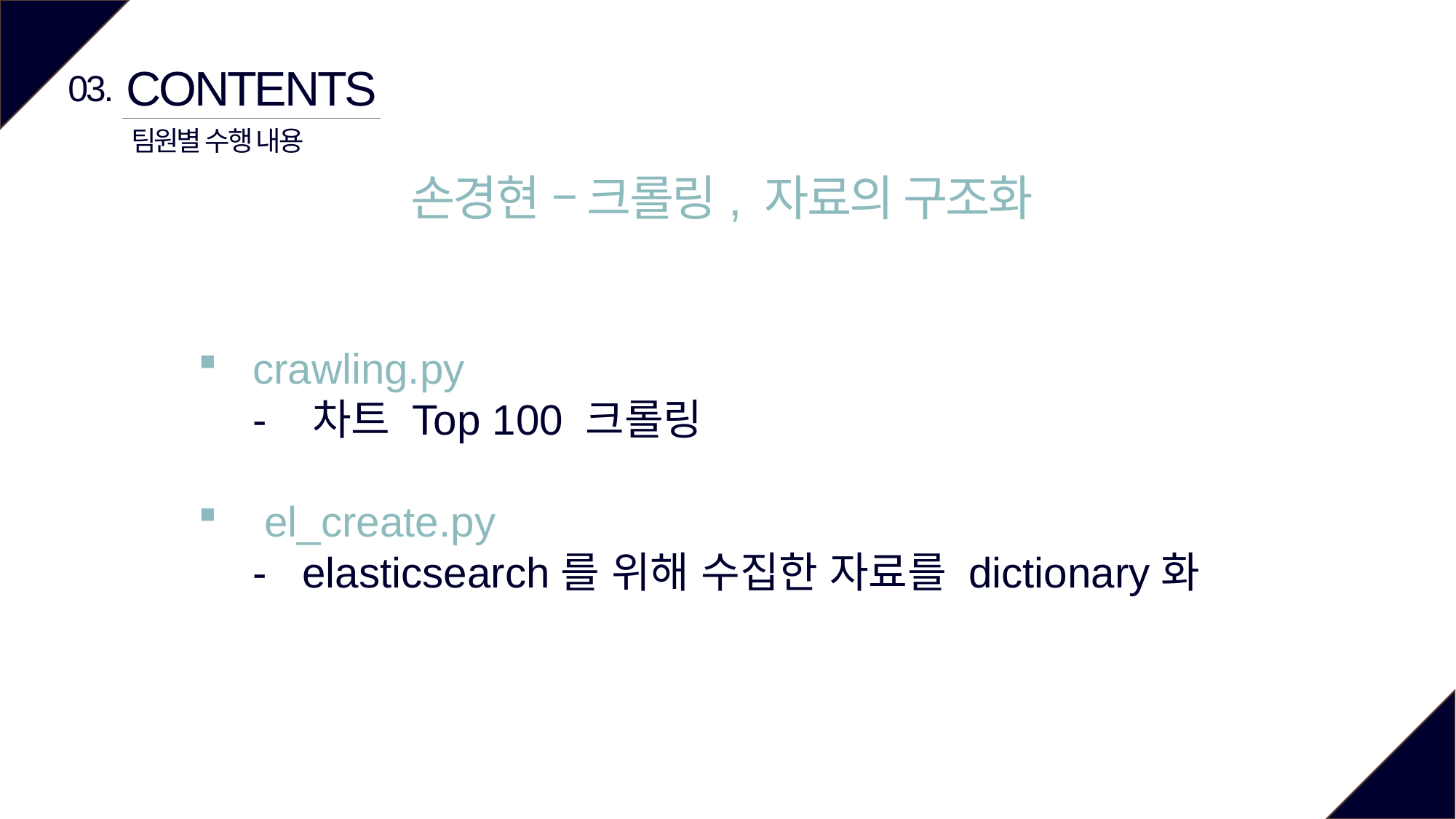

CONTENTS
03.
팀원별 수행 내용
손경현 – 크롤링, 자료의 구조화

crawling.py
-   차트 Top 100 크롤링

 el_create.py
-   elasticsearch를 위해 수집한 자료를 dictionary화